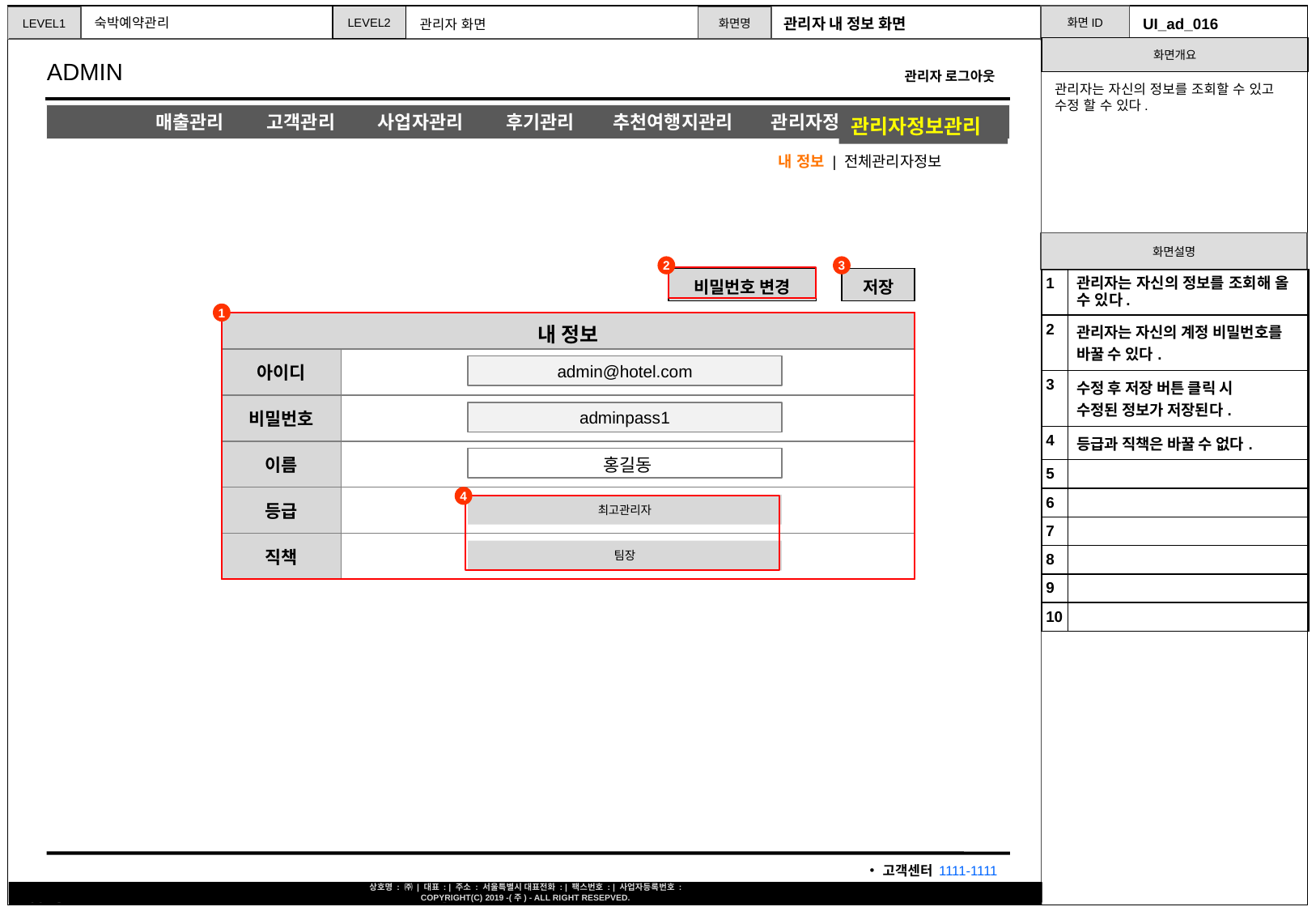

관리자 내 정보 화면
UI_ad_016
숙박예약관리
관리자 화면
관리자는 자신의 정보를 조회할 수 있고 수정 할 수 있다.
관리자정보관리
내 정보 | 전체관리자정보
2
3

| 비밀번호 변경 |
| --- |
| 저장 |
| --- |
| 1 | 관리자는 자신의 정보를 조회해 올 수 있다. |
| --- | --- |
| 2 | 관리자는 자신의 계정 비밀번호를 바꿀 수 있다. |
| 3 | 수정 후 저장 버튼 클릭 시 수정된 정보가 저장된다. |
| 4 | 등급과 직책은 바꿀 수 없다. |
| 5 |  |
| 6 |  |
| 7 |  |
| 8 |  |
| 9 |  |
| 10 |  |
1
| 내 정보 |  |
| --- | --- |
| 아이디 | hong12 |
| 비밀번호 |  |
| 이름 | 홍길동 |
| 등급 | 일반관리자 |
| 직책 | 팀장 |

admin@hotel.com
adminpass1

4
최고관리자

팀장